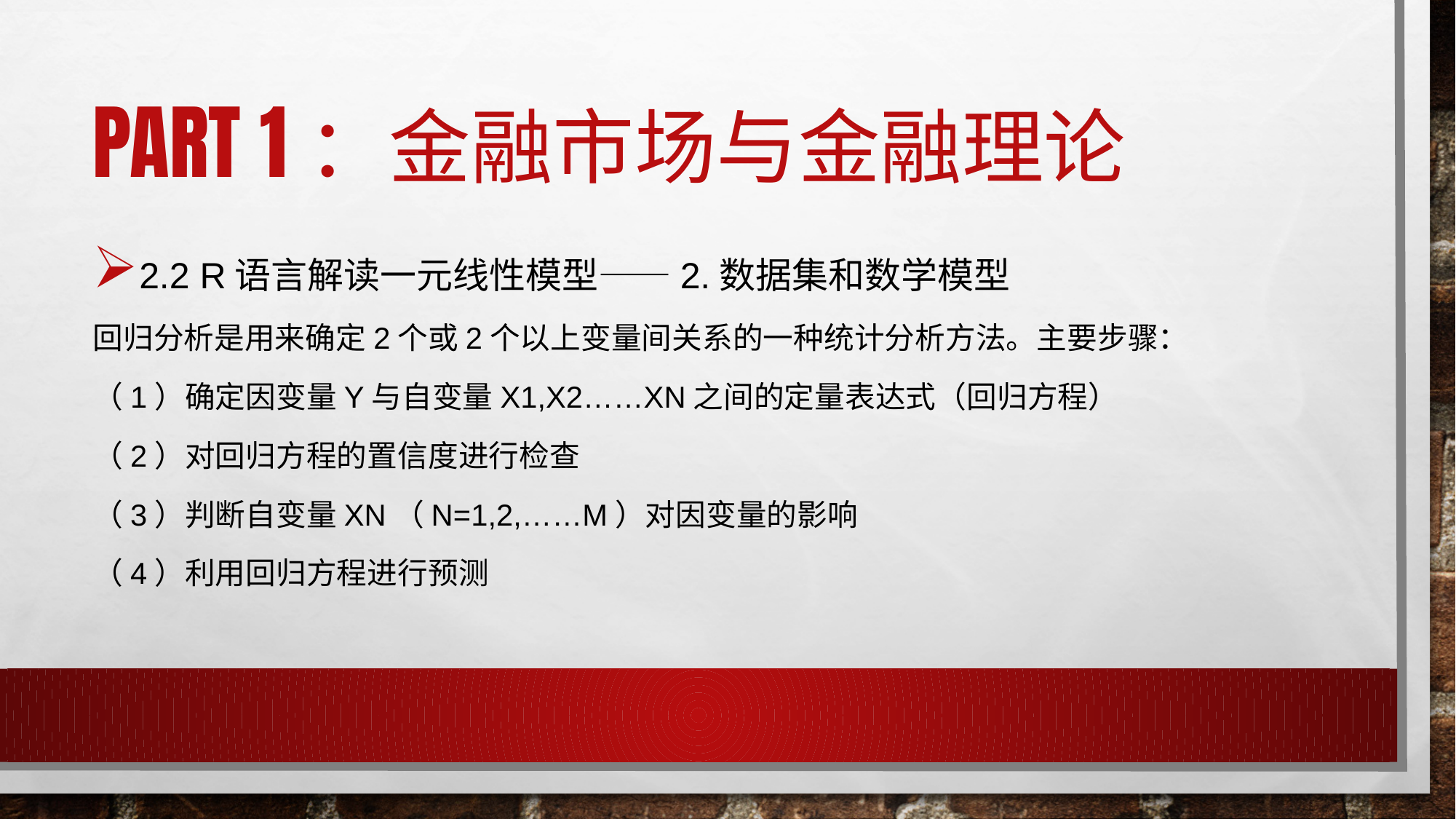

# Part 1：金融市场与金融理论
2.2 R语言解读一元线性模型——2.数据集和数学模型
回归分析是用来确定2个或2个以上变量间关系的一种统计分析方法。主要步骤：
（1）确定因变量y与自变量X1,X2……Xn之间的定量表达式（回归方程）
（2）对回归方程的置信度进行检查
（3）判断自变量Xn（n=1,2,……m）对因变量的影响
（4）利用回归方程进行预测